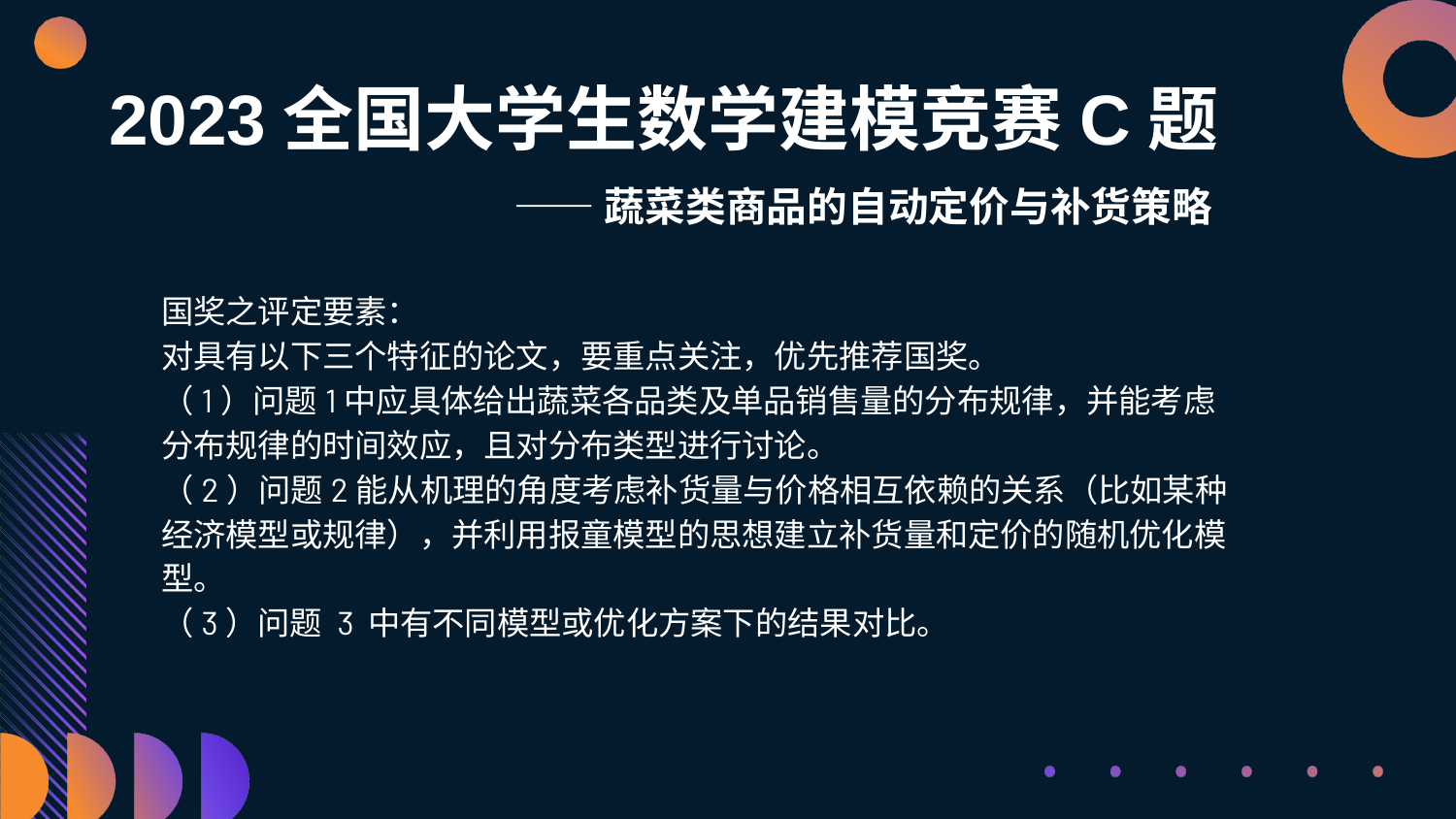

# 2023全国大学生数学建模竞赛C题
——蔬菜类商品的自动定价与补货策略
国奖之评定要素：
对具有以下三个特征的论文，要重点关注，优先推荐国奖。
（1）问题1中应具体给出蔬菜各品类及单品销售量的分布规律，并能考虑分布规律的时间效应，且对分布类型进行讨论。
（2）问题2能从机理的角度考虑补货量与价格相互依赖的关系（比如某种经济模型或规律），并利用报童模型的思想建立补货量和定价的随机优化模型。
（3）问题 3 中有不同模型或优化方案下的结果对比。